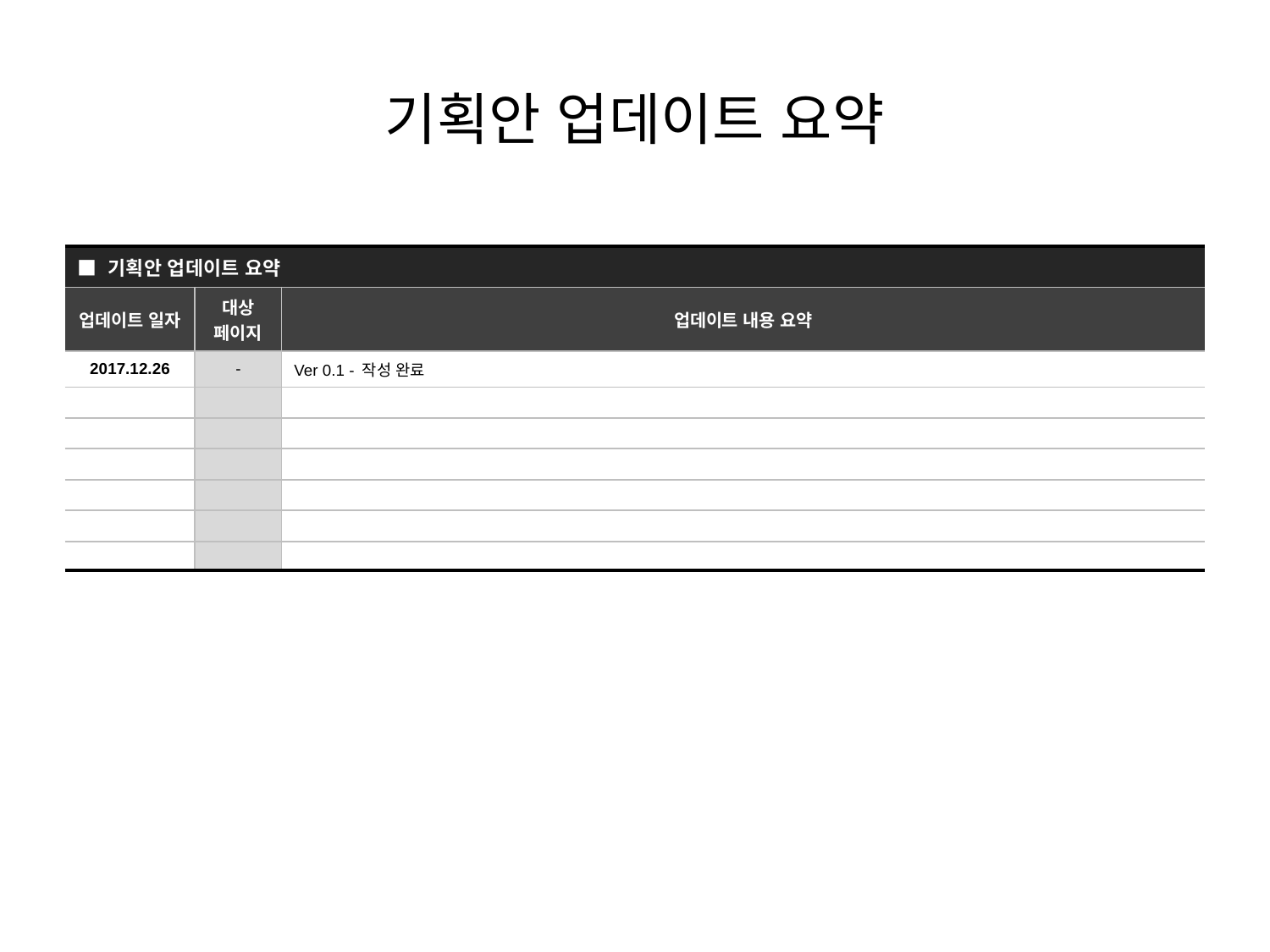

# 기획안 업데이트 요약
| ■ 기획안 업데이트 요약 |  |  |
| --- | --- | --- |
| 업데이트 일자 | 대상 페이지 | 업데이트 내용 요약 |
| 2017.12.26 | - | Ver 0.1 - 작성 완료 |
|  |  |  |
|  |  |  |
|  |  |  |
|  |  |  |
|  |  |  |
|  |  |  |